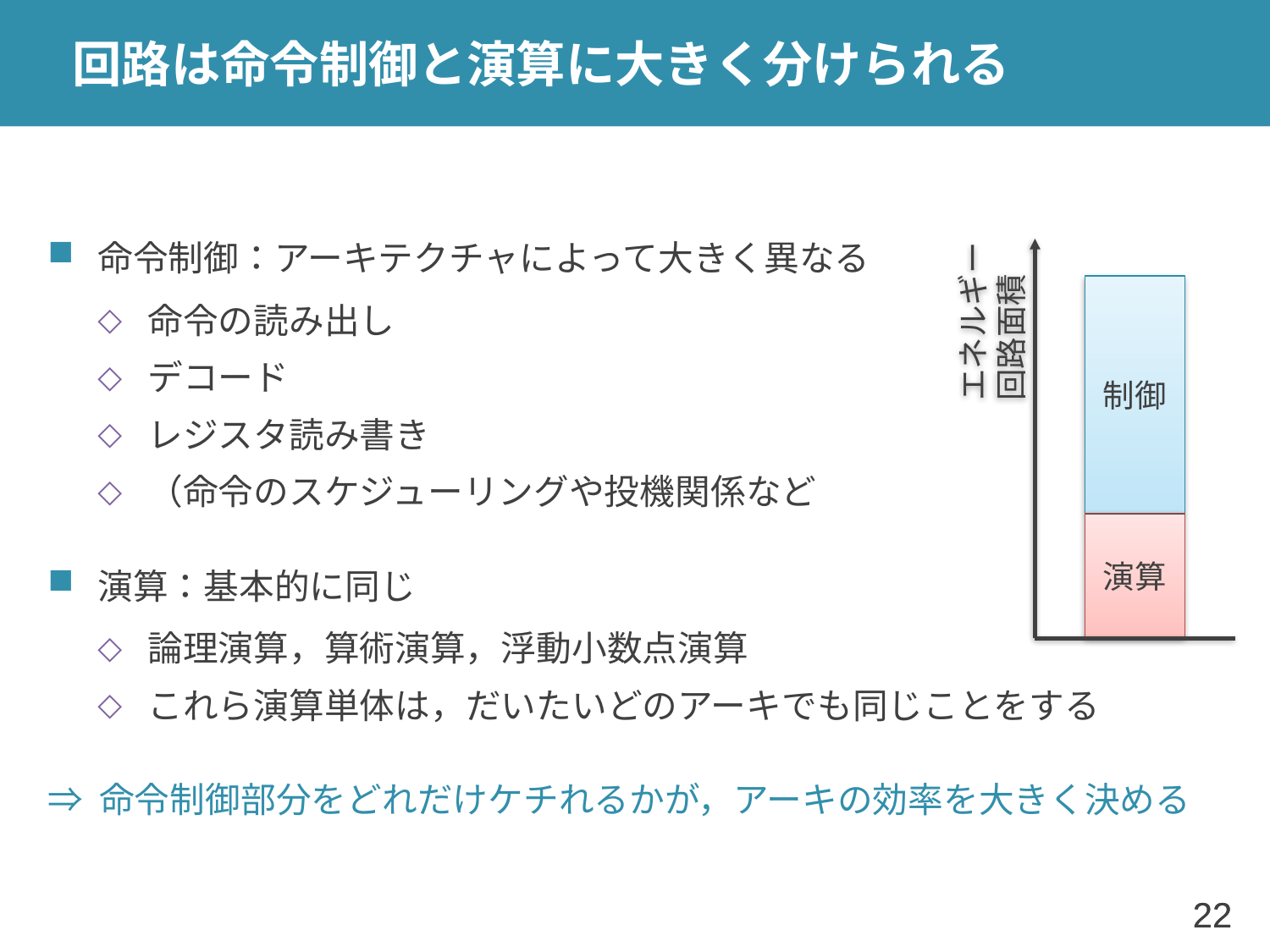

# 回路は命令制御と演算に大きく分けられる
命令制御：アーキテクチャによって大きく異なる
命令の読み出し
デコード
レジスタ読み書き
（命令のスケジューリングや投機関係など
演算：基本的に同じ
論理演算，算術演算，浮動小数点演算
これら演算単体は，だいたいどのアーキでも同じことをする
⇒ 命令制御部分をどれだけケチれるかが，アーキの効率を大きく決める
制御
エネルギー
回路面積
演算